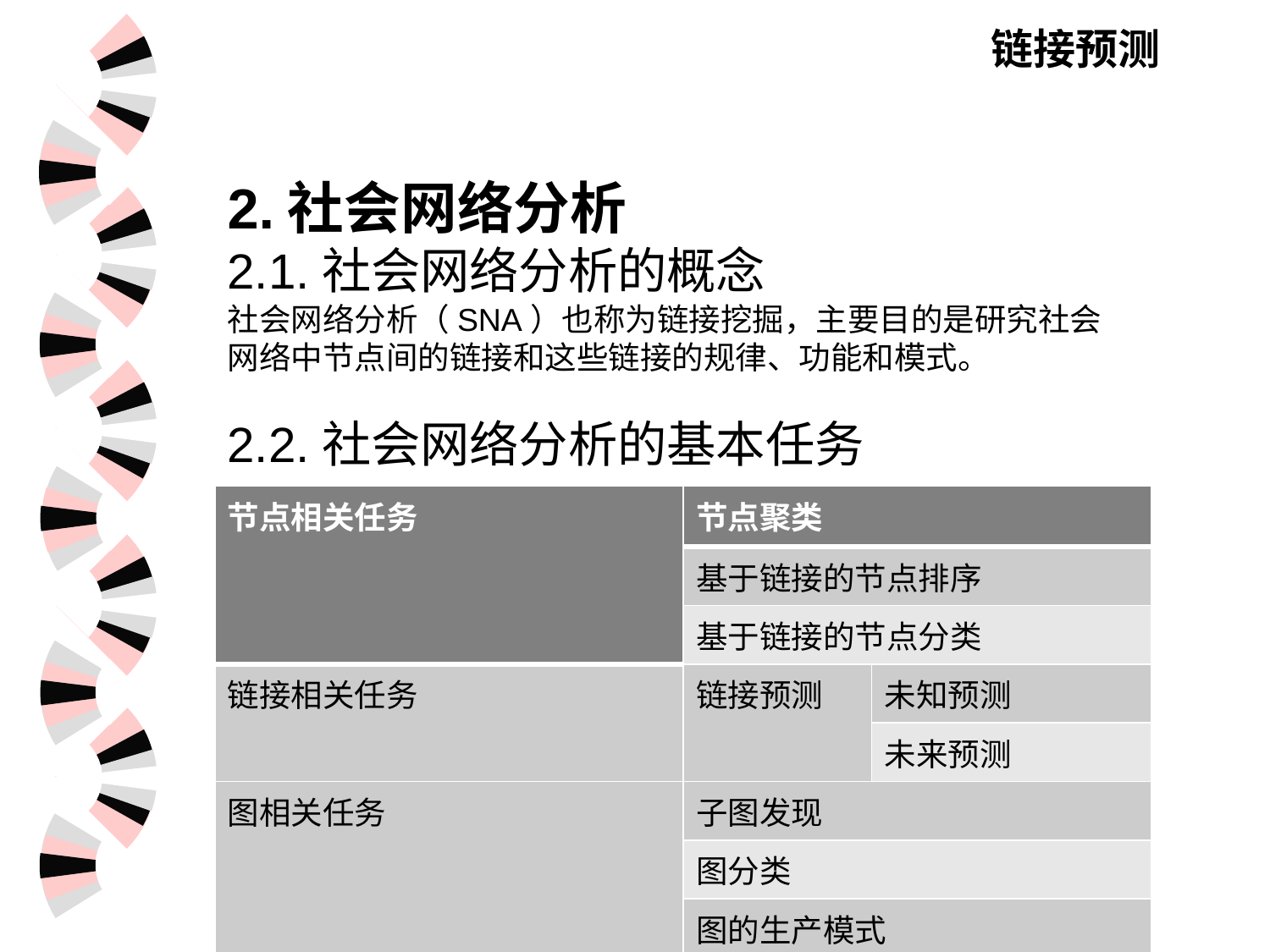

链接预测
2.社会网络分析
2.1.社会网络分析的概念
社会网络分析（SNA）也称为链接挖掘，主要目的是研究社会网络中节点间的链接和这些链接的规律、功能和模式。

2.2.社会网络分析的基本任务

| 节点相关任务 | 节点聚类 |  |
| --- | --- | --- |
|  | 基于链接的节点排序 |  |
|  | 基于链接的节点分类 |  |
| 链接相关任务 | 链接预测 | 未知预测 |
|  |  | 未来预测 |
| 图相关任务 | 子图发现 |  |
|  | 图分类 |  |
|  | 图的生产模式 |  |